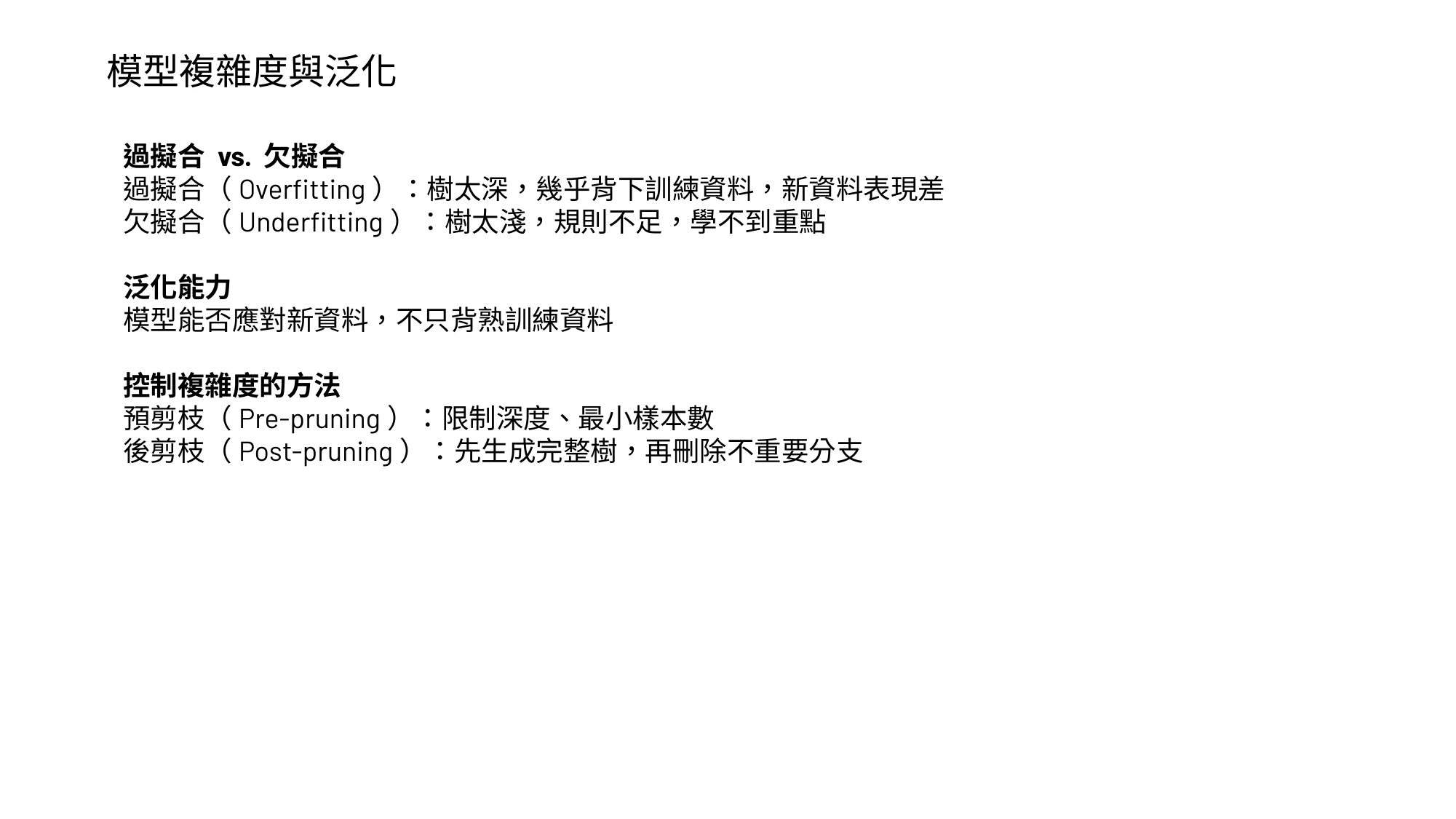

模型複雜度與泛化
過擬合 vs. 欠擬合
過擬合（Overfitting）：樹太深，幾乎背下訓練資料，新資料表現差
欠擬合（Underfitting）：樹太淺，規則不足，學不到重點

泛化能力
模型能否應對新資料，不只背熟訓練資料

控制複雜度的方法
預剪枝（Pre-pruning）：限制深度、最小樣本數
後剪枝（Post-pruning）：先生成完整樹，再刪除不重要分支